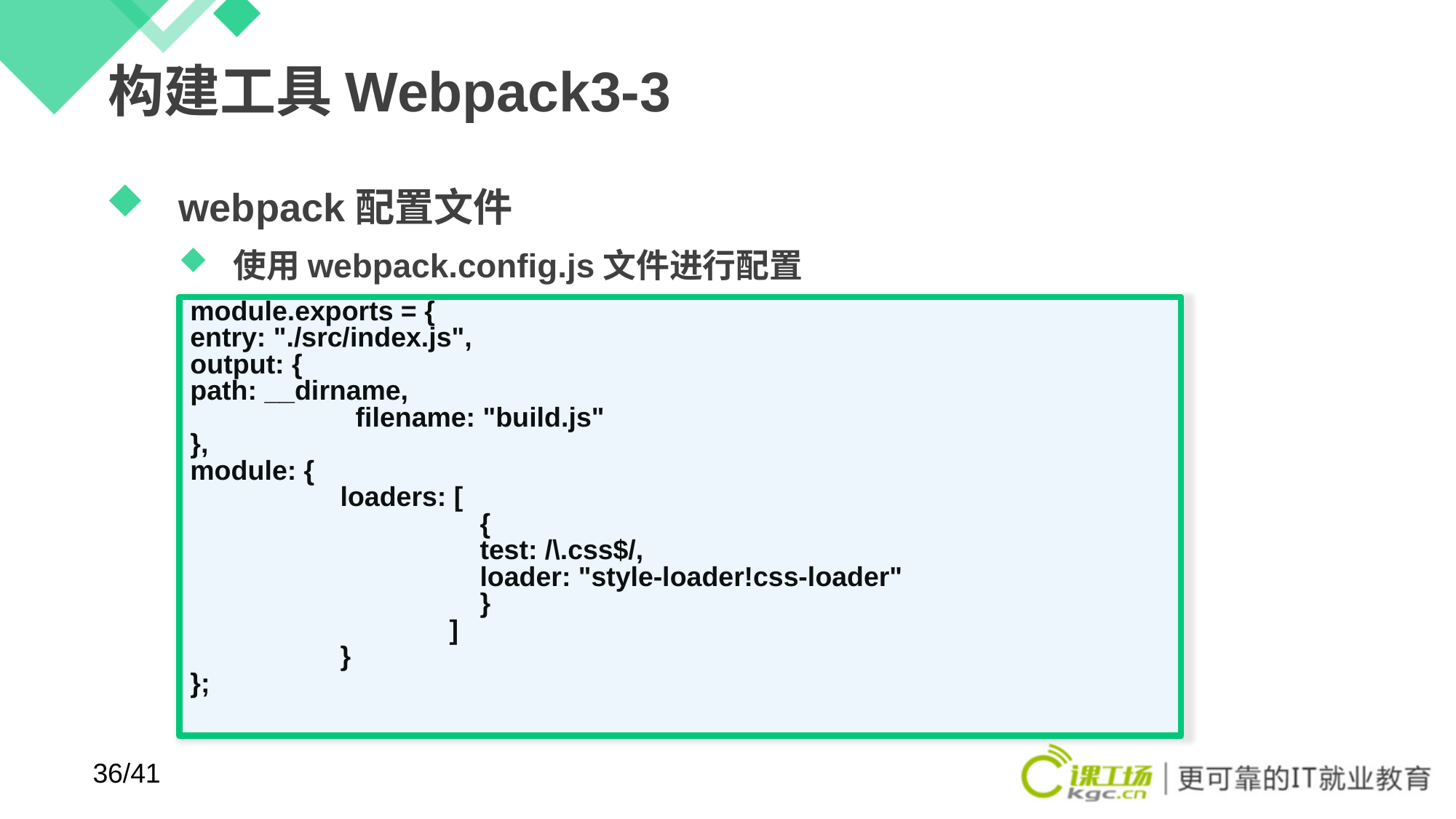

# 构建工具Webpack3-3
webpack配置文件
使用webpack.config.js文件进行配置
module.exports = {
entry: "./src/index.js",
output: {
path: __dirname,
 		  filename: "build.js"
},
module: {
 		loaders: [
 			    {
			    test: /\.css$/,
 			    loader: "style-loader!css-loader"
			    }
 			]
		}
};